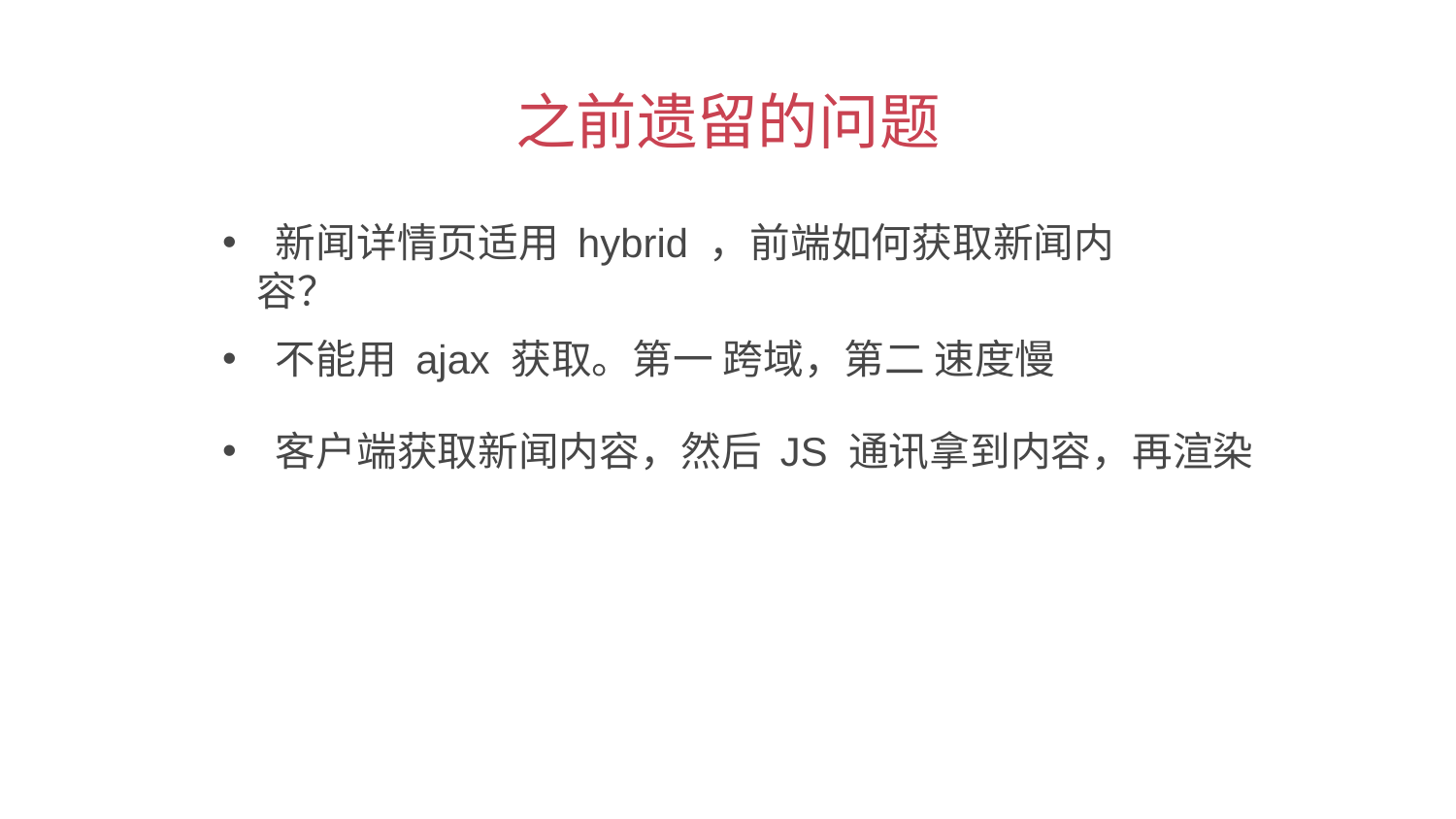

之前遗留的问题
 新闻详情页适用 hybrid ，前端如何获取新闻内容？
 不能用 ajax 获取。第一 跨域，第二 速度慢
 客户端获取新闻内容，然后 JS 通讯拿到内容，再渲染